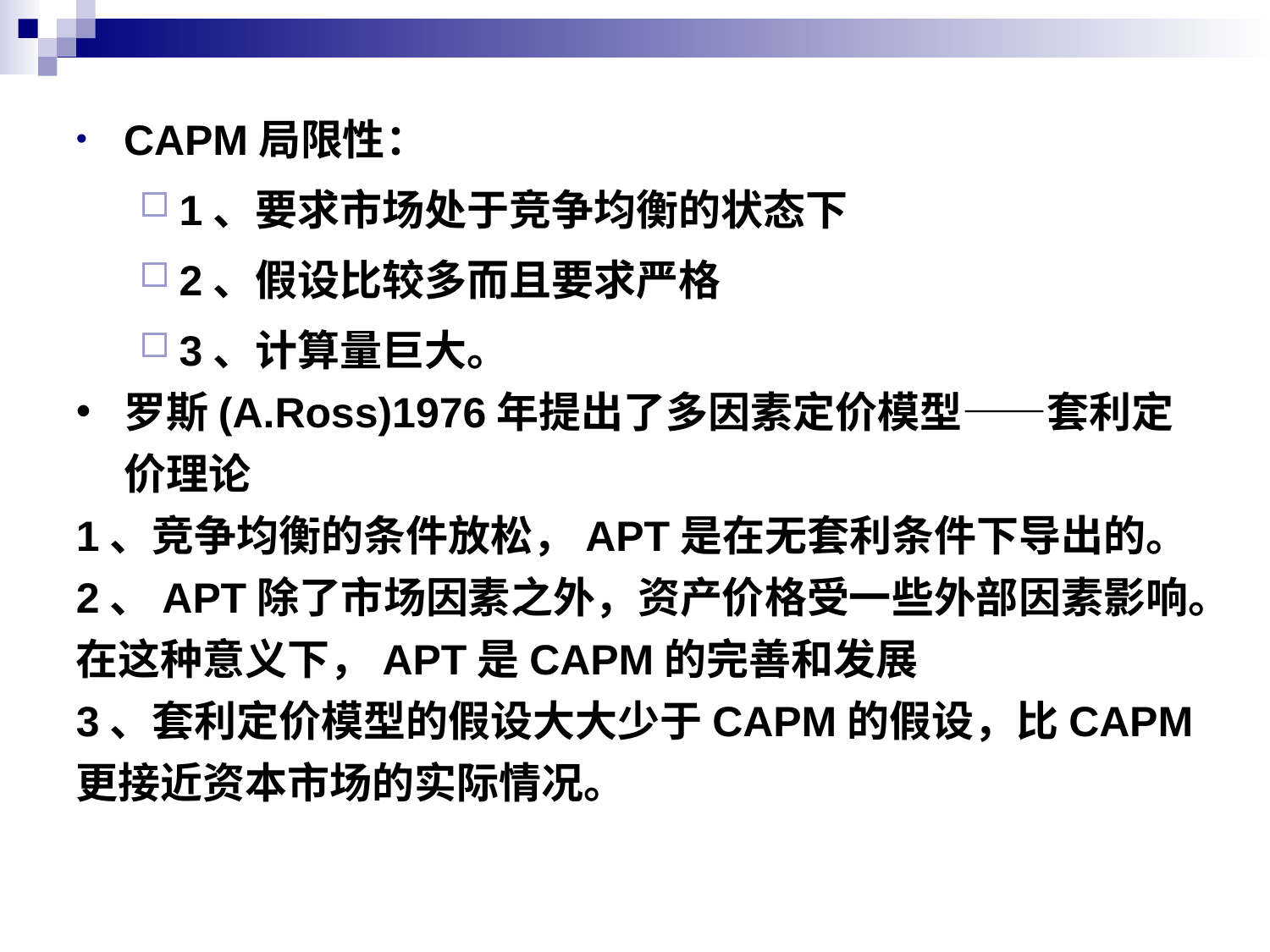

CAPM局限性：
1、要求市场处于竞争均衡的状态下
2、假设比较多而且要求严格
3、计算量巨大。
罗斯(A.Ross)1976年提出了多因素定价模型——套利定价理论
1、竞争均衡的条件放松，APT是在无套利条件下导出的。
2、APT除了市场因素之外，资产价格受一些外部因素影响。在这种意义下，APT是CAPM的完善和发展
3、套利定价模型的假设大大少于CAPM的假设，比CAPM更接近资本市场的实际情况。